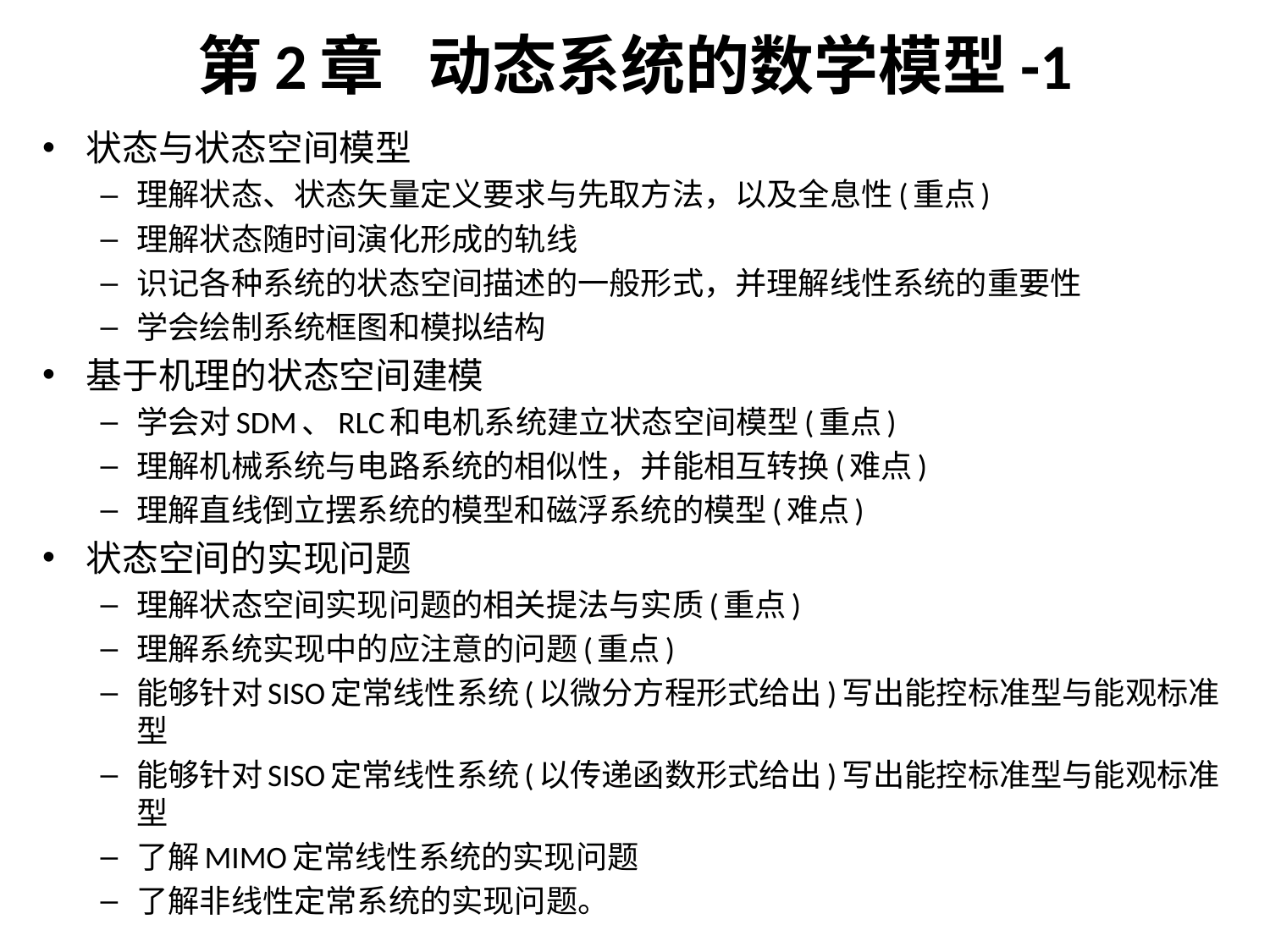

# 第2章   动态系统的数学模型-1
状态与状态空间模型
理解状态、状态矢量定义要求与先取方法，以及全息性(重点)
理解状态随时间演化形成的轨线
识记各种系统的状态空间描述的一般形式，并理解线性系统的重要性
学会绘制系统框图和模拟结构
基于机理的状态空间建模
学会对SDM、RLC和电机系统建立状态空间模型(重点)
理解机械系统与电路系统的相似性，并能相互转换(难点)
理解直线倒立摆系统的模型和磁浮系统的模型(难点)
状态空间的实现问题
理解状态空间实现问题的相关提法与实质(重点)
理解系统实现中的应注意的问题(重点)
能够针对SISO定常线性系统(以微分方程形式给出)写出能控标准型与能观标准型
能够针对SISO定常线性系统(以传递函数形式给出)写出能控标准型与能观标准型
了解MIMO定常线性系统的实现问题
了解非线性定常系统的实现问题。